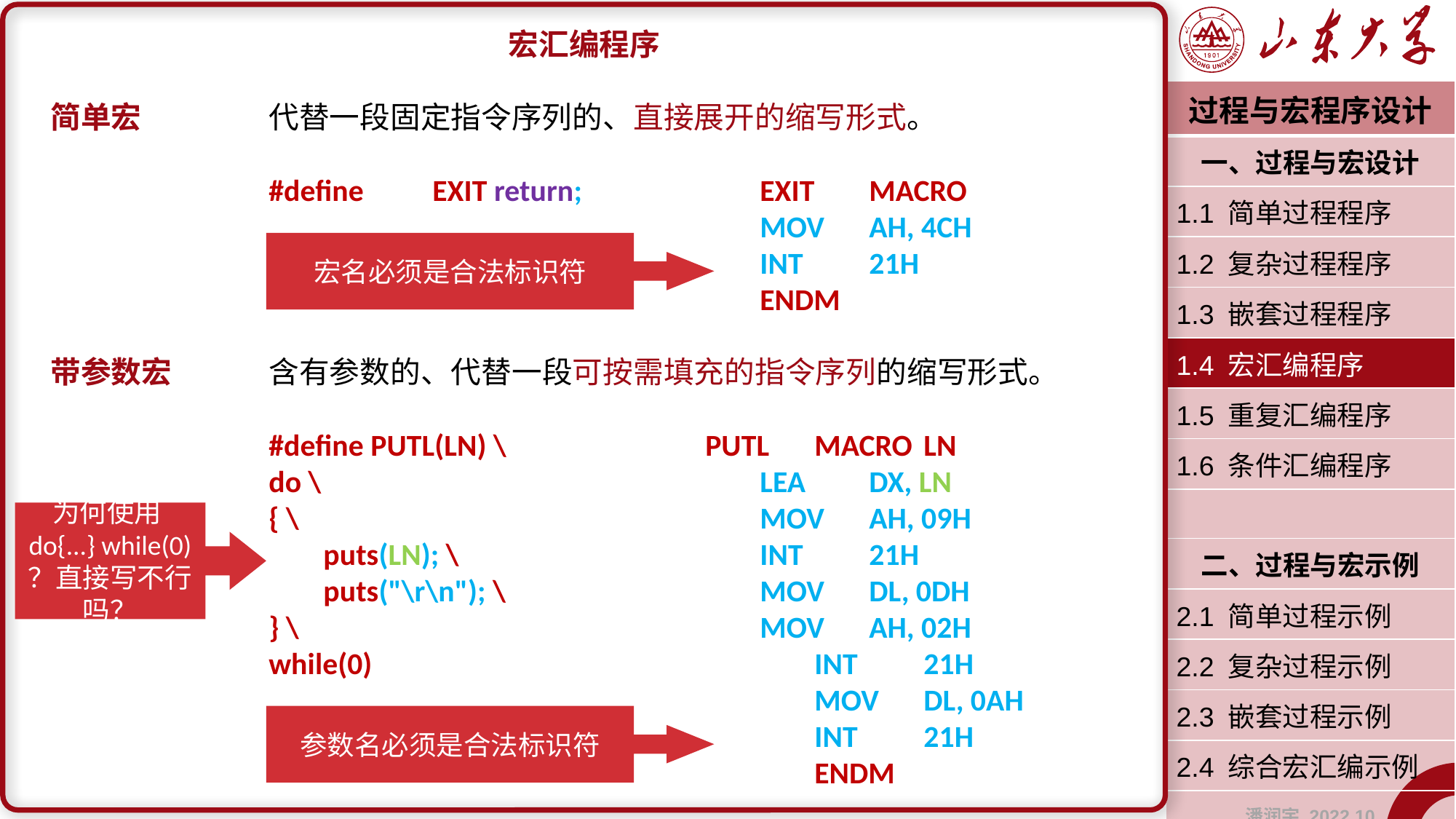

宏汇编程序

简单宏 		代替一段固定指令序列的、直接展开的缩写形式。

#define	EXIT return;		EXIT	MACRO
 					MOV	AH, 4CH
					INT	21H
					ENDM

带参数宏 	含有参数的、代替一段可按需填充的指令序列的缩写形式。

		#define PUTL(LN) \		PUTL	MACRO	LN
do \					LEA	DX, LN
{ \					MOV	AH, 09H
	puts(LN); \			INT	21H
	puts("\r\n"); \			MOV	DL, 0DH
} \					MOV	AH, 02H
		while(0)					INT	21H
							MOV	DL, 0AH
							INT	21H
							ENDM
| 过程与宏程序设计 |
| --- |
| 一、过程与宏设计 |
| 1.1 简单过程程序 |
| 1.2 复杂过程程序 |
| 1.3 嵌套过程程序 |
| 1.4 宏汇编程序 |
| 1.5 重复汇编程序 |
| 1.6 条件汇编程序 |
|  |
| 二、过程与宏示例 |
| 2.1 简单过程示例 |
| 2.2 复杂过程示例 |
| 2.3 嵌套过程示例 |
| 2.4 综合宏汇编示例 |
| 潘润宇 2022.10 |
宏名必须是合法标识符
为何使用do{...} while(0) ？直接写不行吗？
参数名必须是合法标识符